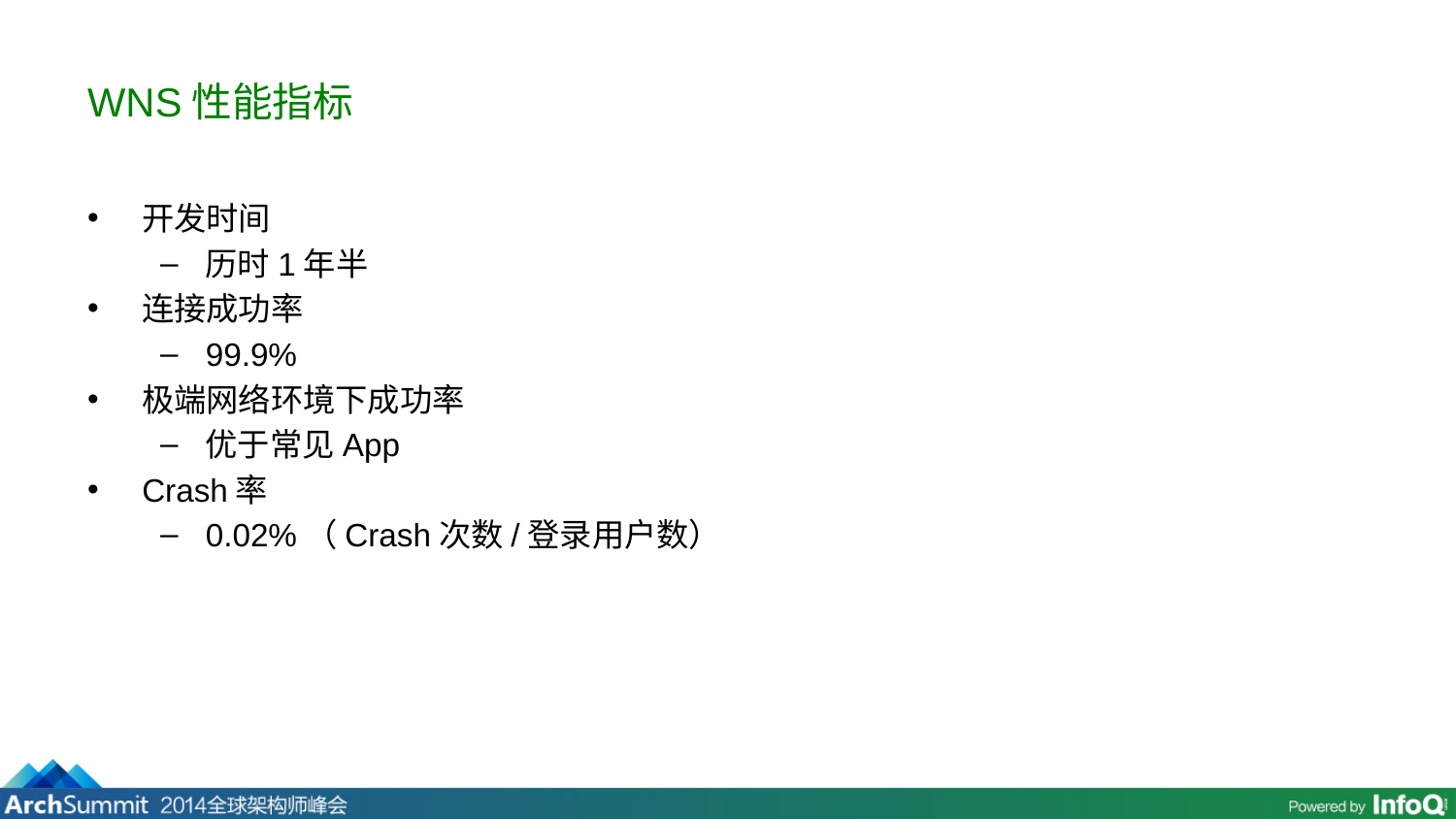

# WNS性能指标
开发时间
历时1年半
连接成功率
99.9%
极端网络环境下成功率
优于常见App
Crash率
0.02%（Crash次数/登录用户数）